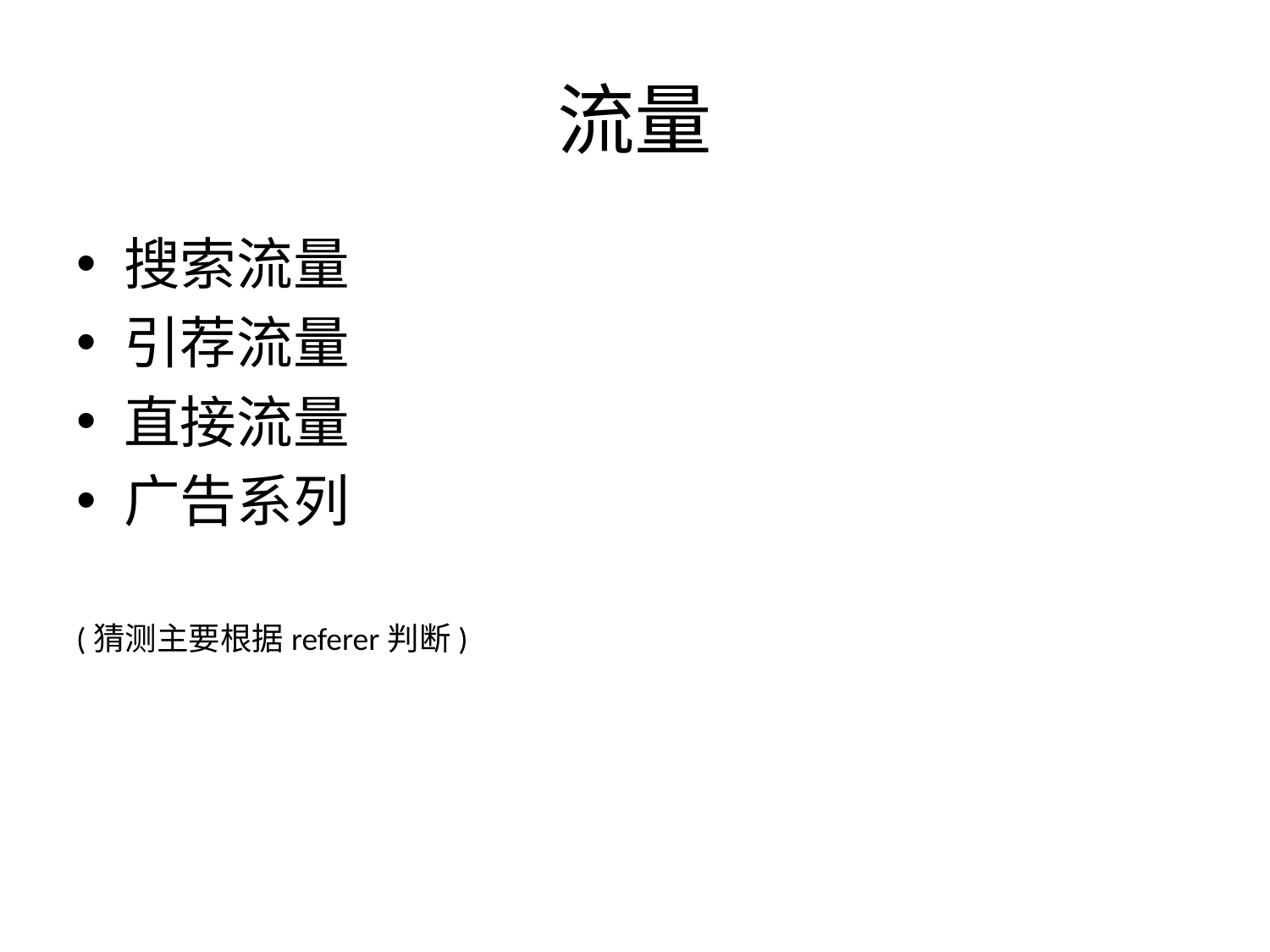

# 流量
搜索流量
引荐流量
直接流量
广告系列

(猜测主要根据referer判断)